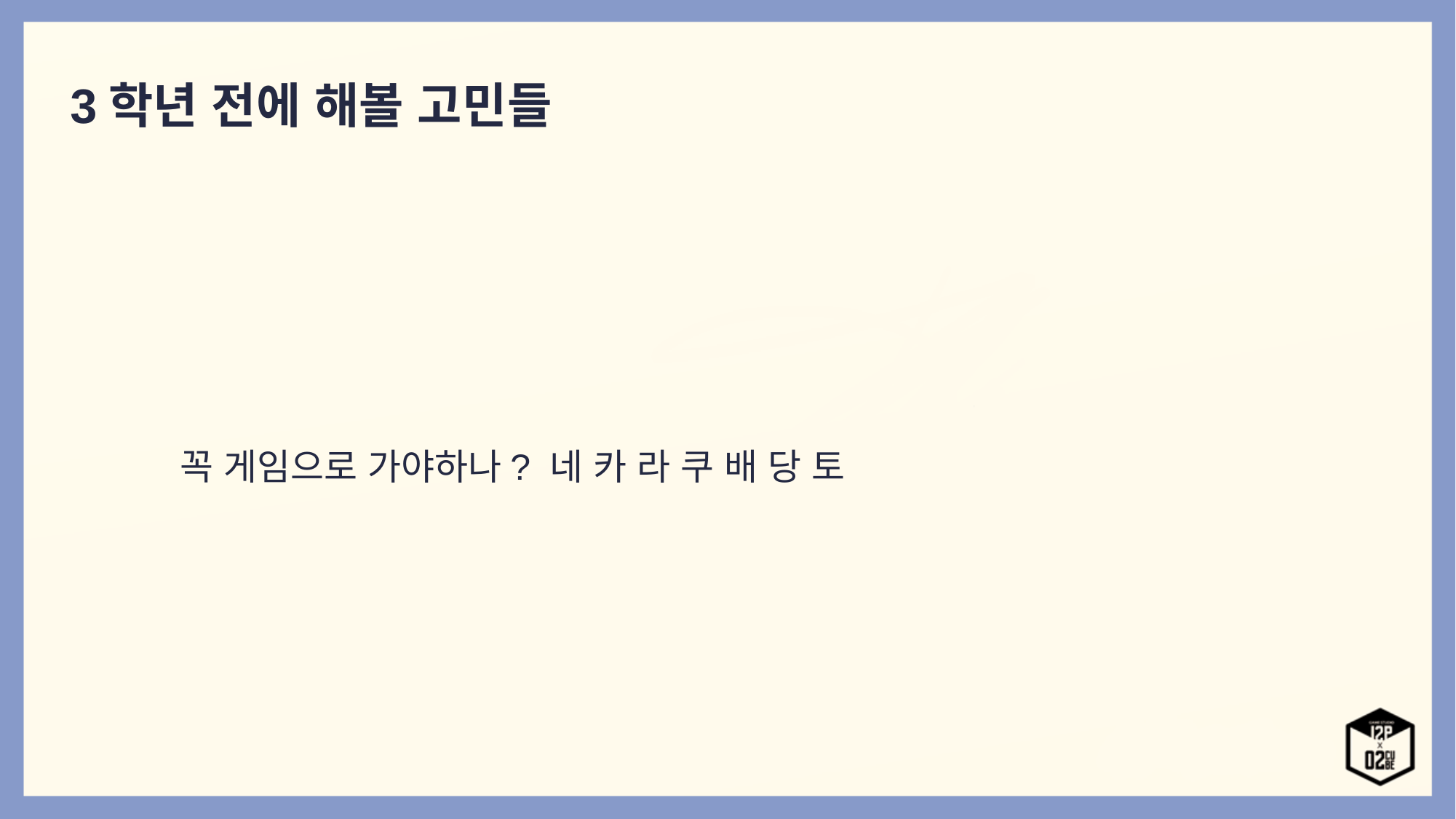

3학년 전에 해볼 고민들

꼭 게임으로 가야하나? 네 카 라 쿠 배 당 토